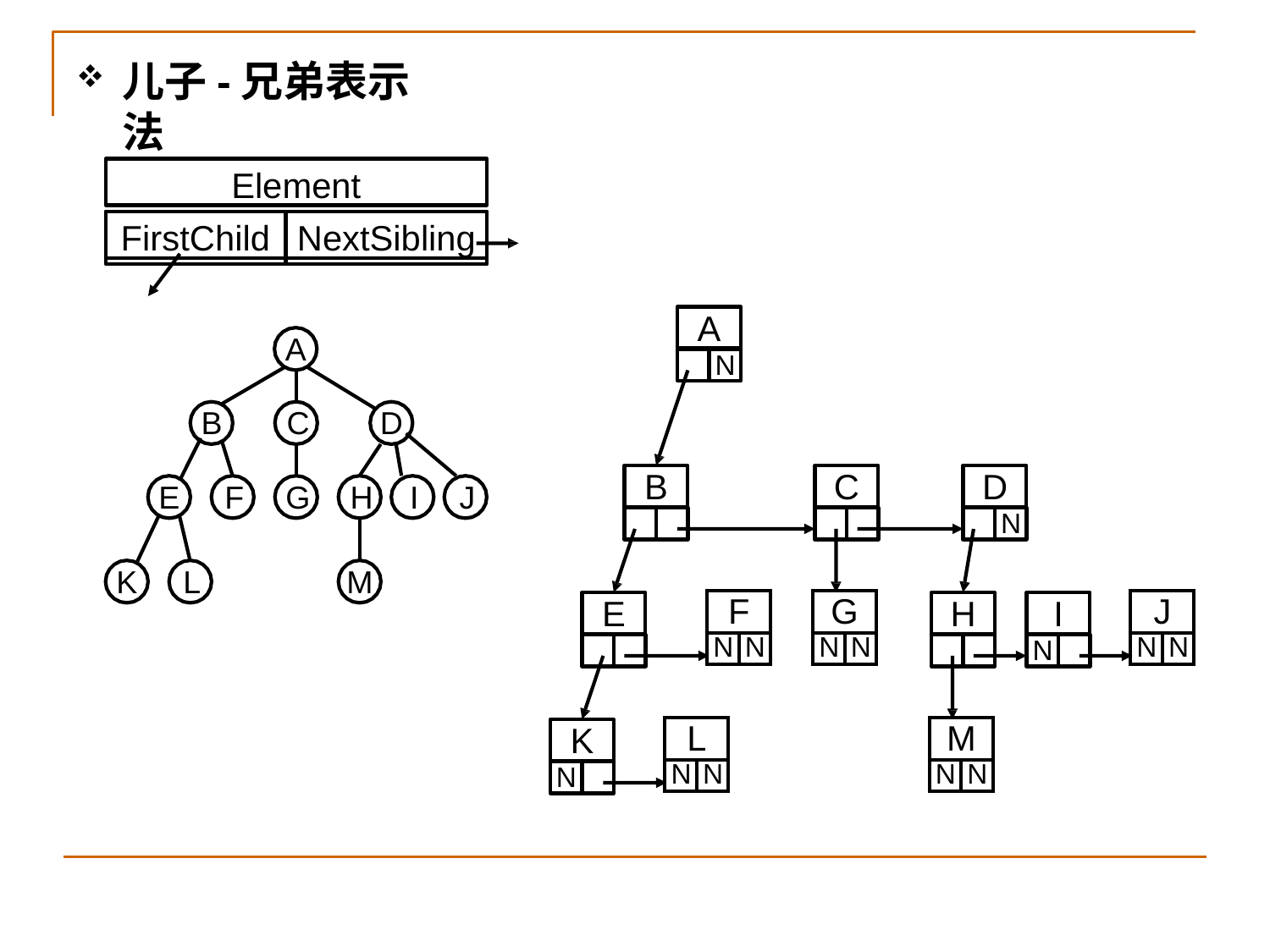

儿子-兄弟表示法
Element

FirstChild

NextSibling

A
A

N

B	C
D

B
C
D
E	F	G	H	I	J

N

K	L
M

| F |  |
| --- | --- |
| N | N |
| G |  |
| --- | --- |
| N | N |
| J |  |
| --- | --- |
| N | N |
E
H
I

N

| L |  |
| --- | --- |
| N | N |
| M |  |
| --- | --- |
| N | N |
K
N